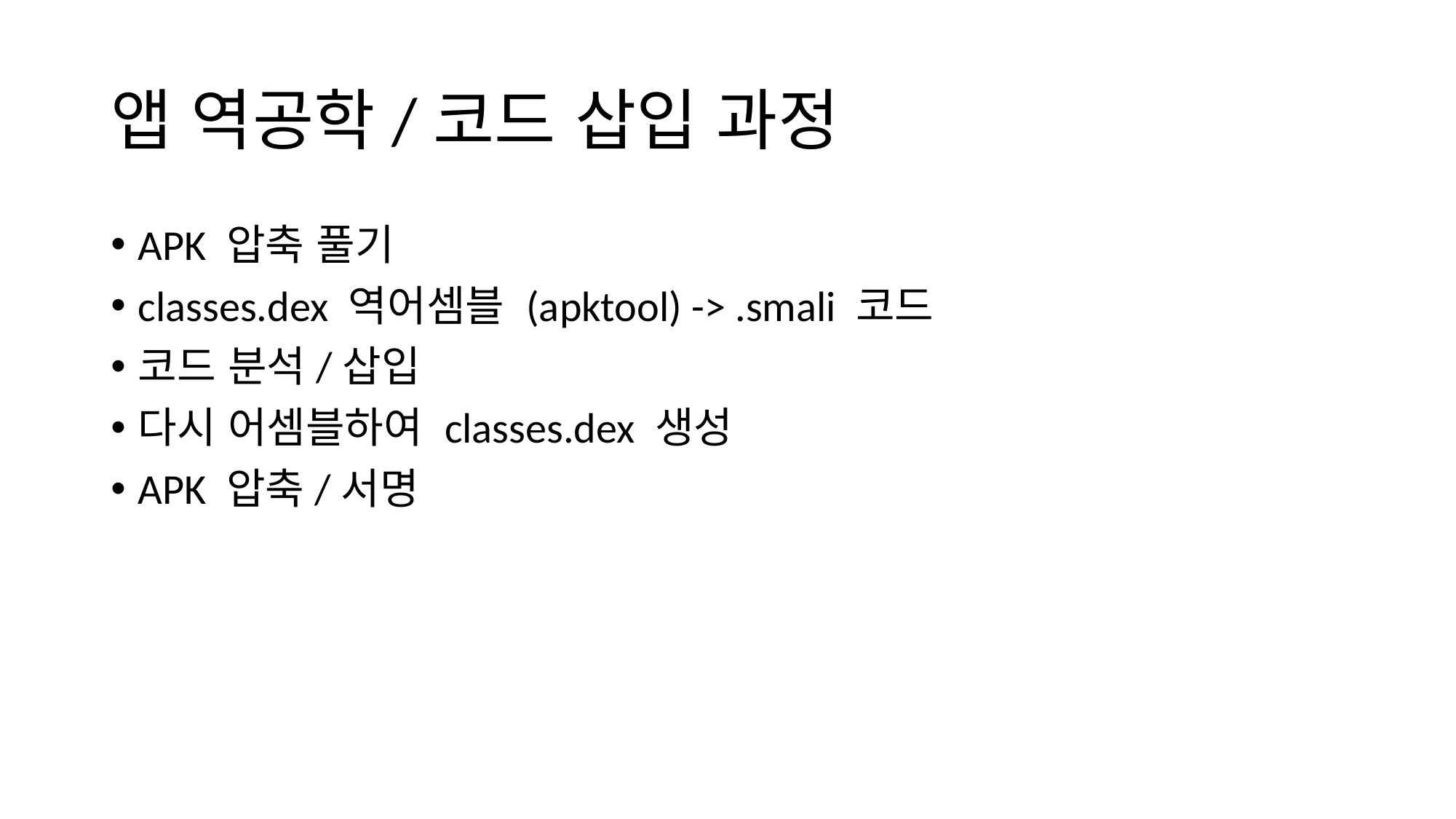

# 앱 역공학/코드 삽입 과정
APK 압축 풀기
classes.dex 역어셈블 (apktool) -> .smali 코드
코드 분석/삽입
다시 어셈블하여 classes.dex 생성
APK 압축/서명